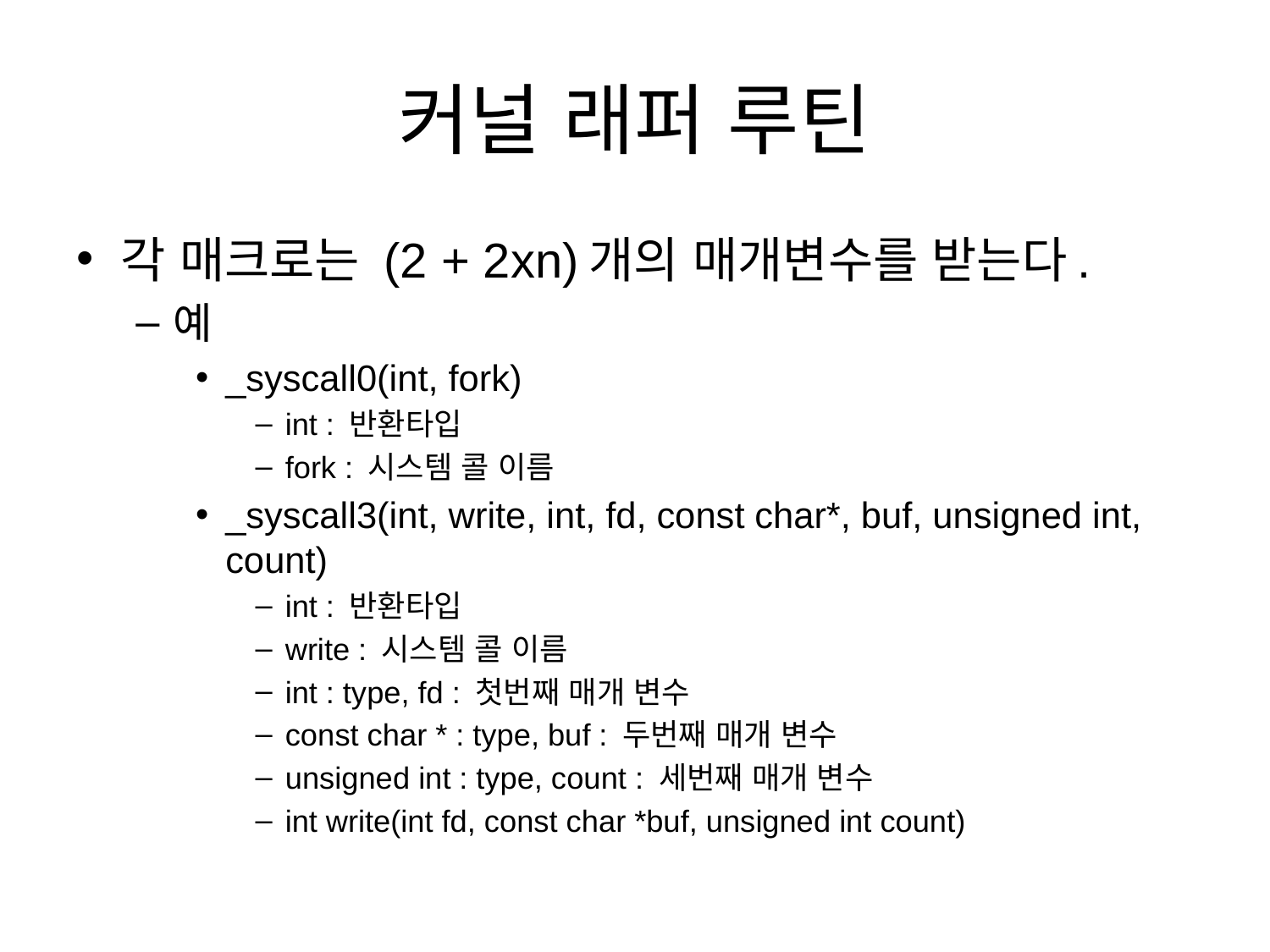

# 커널 래퍼 루틴
각 매크로는 (2 + 2xn)개의 매개변수를 받는다.
예
_syscall0(int, fork)
int : 반환타입
fork : 시스템 콜 이름
_syscall3(int, write, int, fd, const char*, buf, unsigned int, count)
int : 반환타입
write : 시스템 콜 이름
int : type, fd : 첫번째 매개 변수
const char * : type, buf : 두번째 매개 변수
unsigned int : type, count : 세번째 매개 변수
int write(int fd, const char *buf, unsigned int count)